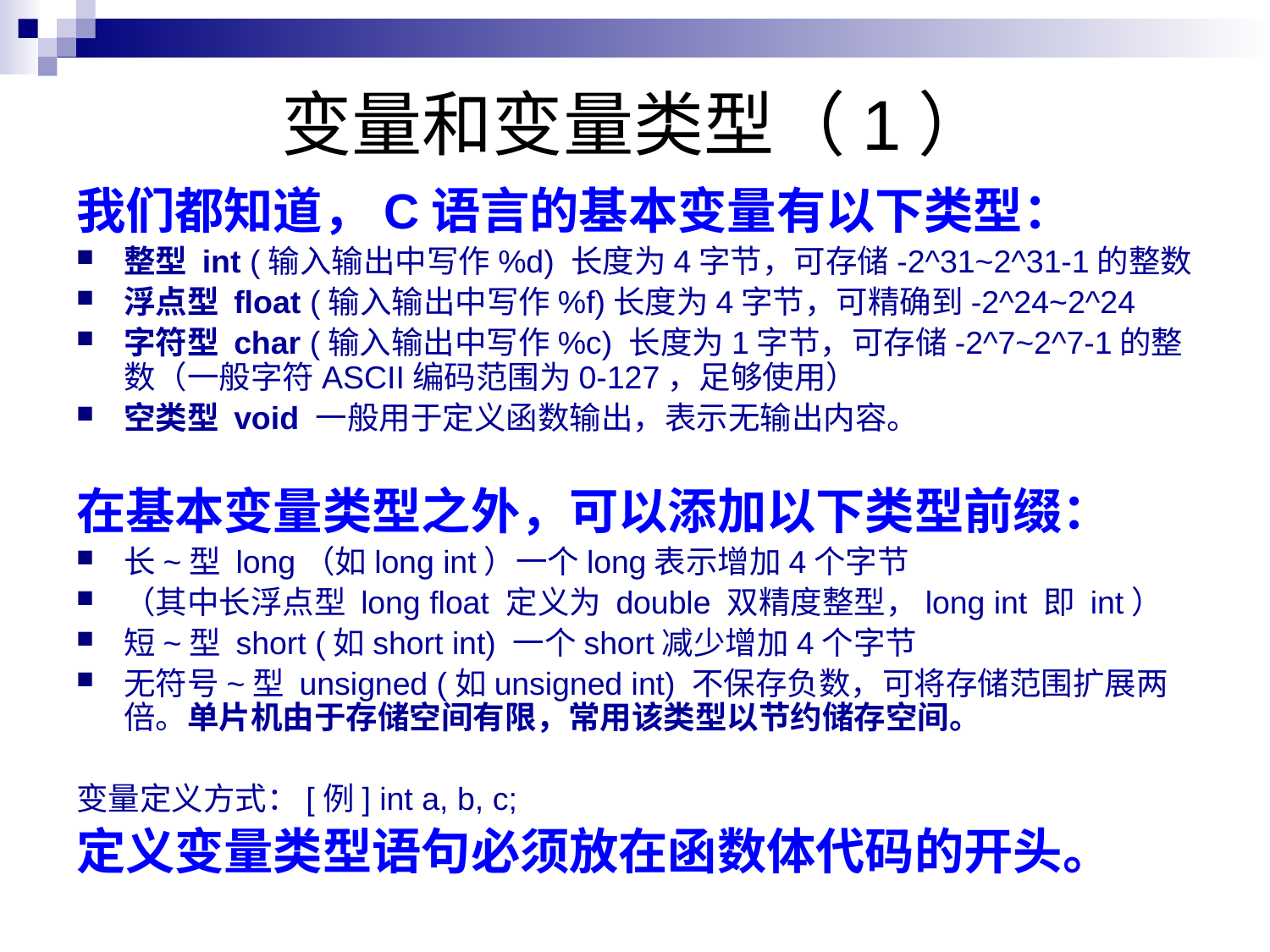

# 变量和变量类型（1）
我们都知道，C语言的基本变量有以下类型：
整型 int (输入输出中写作%d) 长度为4字节，可存储-2^31~2^31-1的整数
浮点型 float (输入输出中写作%f)长度为4字节，可精确到-2^24~2^24
字符型 char (输入输出中写作%c) 长度为1字节，可存储-2^7~2^7-1的整数（一般字符ASCII编码范围为0-127，足够使用）
空类型 void 一般用于定义函数输出，表示无输出内容。

在基本变量类型之外，可以添加以下类型前缀：
长~型 long（如long int）一个long表示增加4个字节
（其中长浮点型 long float 定义为 double 双精度整型，long int 即 int）
短~型 short (如short int) 一个short减少增加4个字节
无符号~型 unsigned (如unsigned int) 不保存负数，可将存储范围扩展两倍。单片机由于存储空间有限，常用该类型以节约储存空间。

变量定义方式：[例] int a, b, c;
定义变量类型语句必须放在函数体代码的开头。